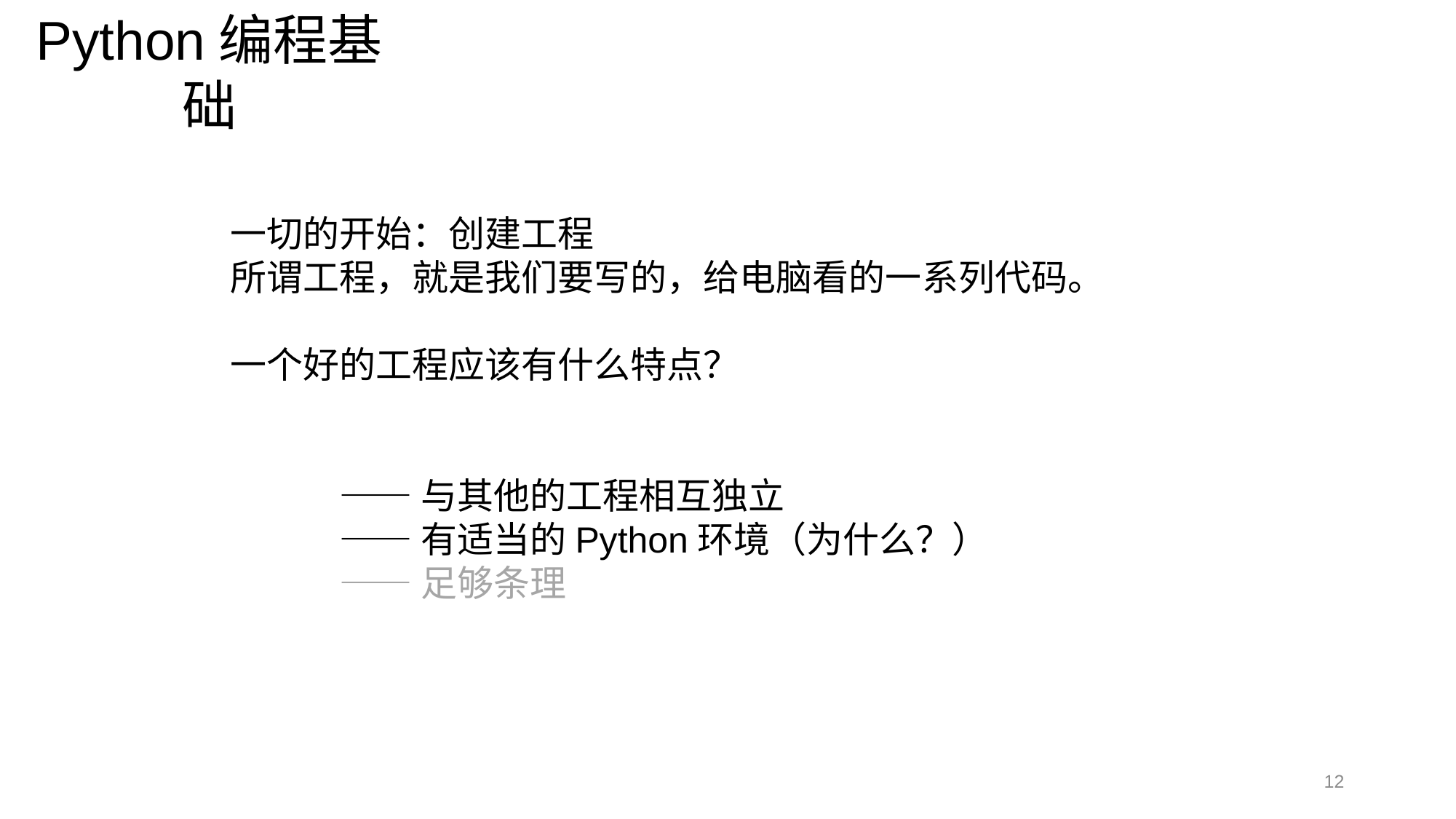

Python编程基础
	一切的开始：创建工程
	所谓工程，就是我们要写的，给电脑看的一系列代码。

	一个好的工程应该有什么特点？

		——与其他的工程相互独立
		——有适当的Python环境（为什么？）
		——足够条理
12